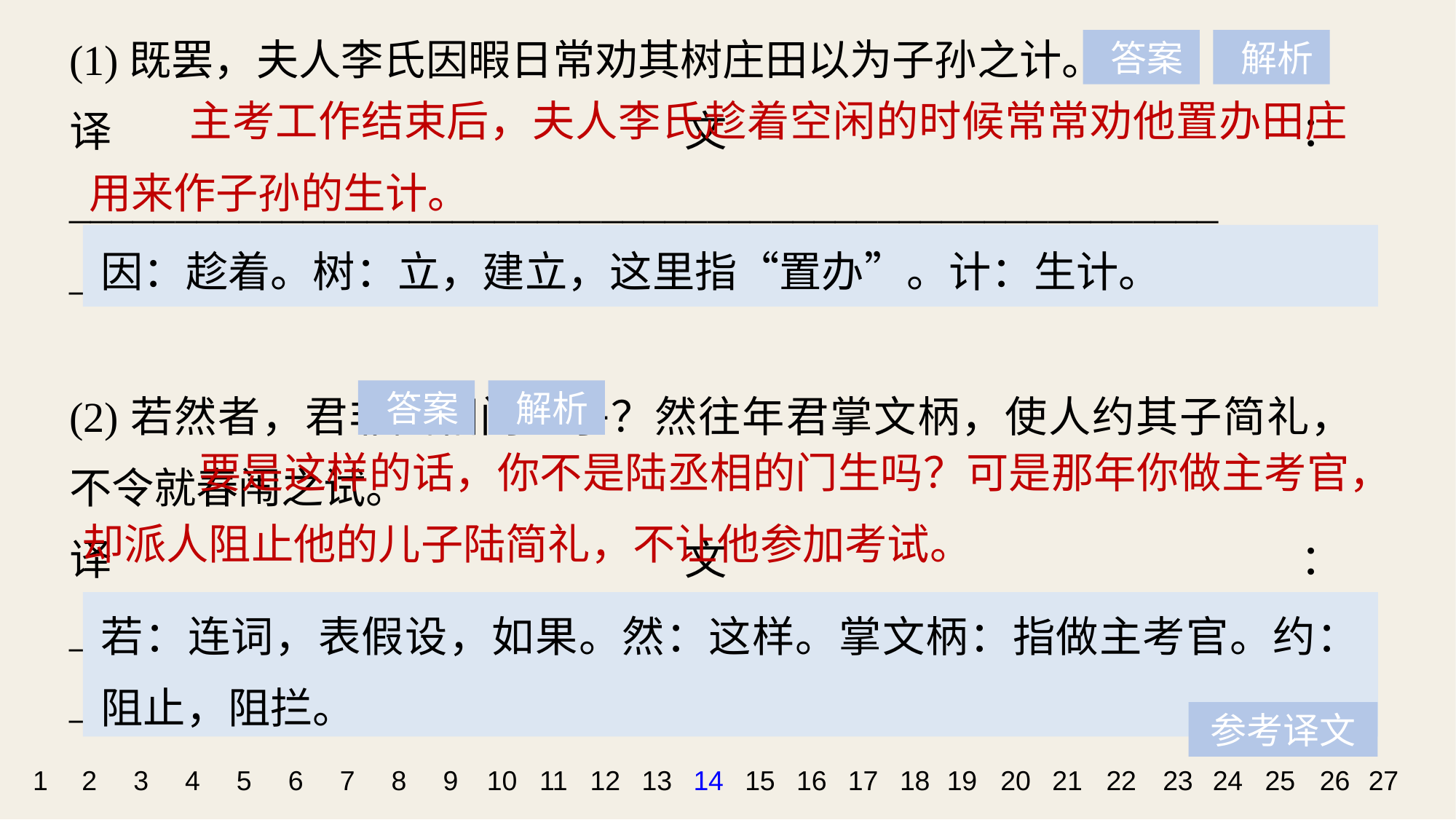

(1)既罢，夫人李氏因暇日常劝其树庄田以为子孙之计。
译文：______________________________________________________
___________________

(2)若然者，君非陆相门生乎？然往年君掌文柄，使人约其子简礼，不令就春闱之试。
译文：______________________________________________________
__________________________________________
 答案
 解析
         主考工作结束后，夫人李氏趁着空闲的时候常常劝他置办田庄用来作子孙的生计。
因：趁着。树：立，建立，这里指“置办”。计：生计。

 答案
 解析
           要是这样的话，你不是陆丞相的门生吗？可是那年你做主考官，却派人阻止他的儿子陆简礼，不让他参加考试。
若：连词，表假设，如果。然：这样。掌文柄：指做主考官。约：阻止，阻拦。

参考译文
1
2
3
4
5
6
7
8
9
10
11
12
13
14
15
16
17
18
19
20
21
22
23
24
25
26
27